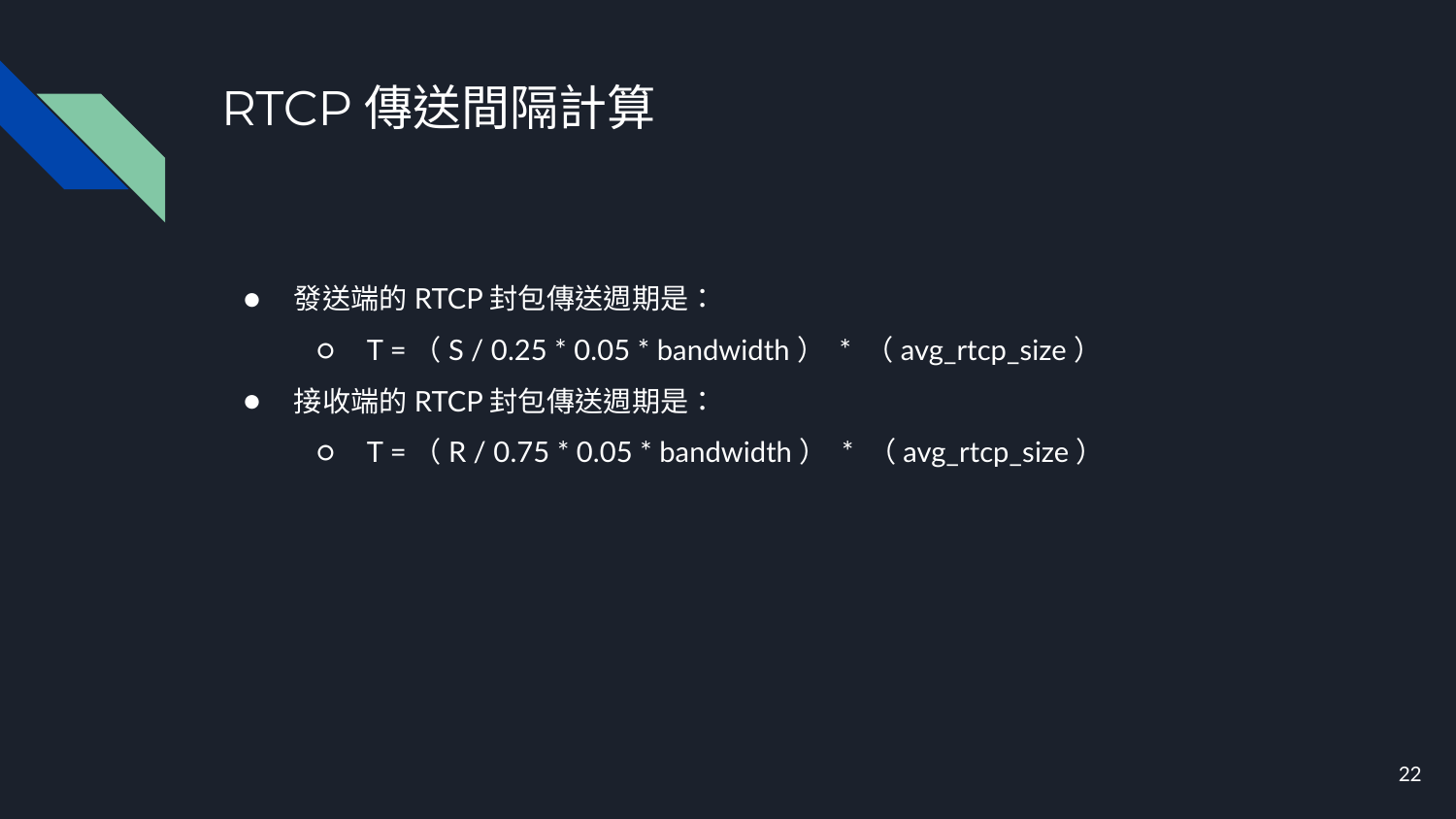

# RTCP傳送間隔計算

發送端的RTCP封包傳送週期是：
T =（S / 0.25 * 0.05 * bandwidth） * （avg_rtcp_size）
接收端的RTCP封包傳送週期是：
T =（R / 0.75 * 0.05 * bandwidth） * （avg_rtcp_size）
22